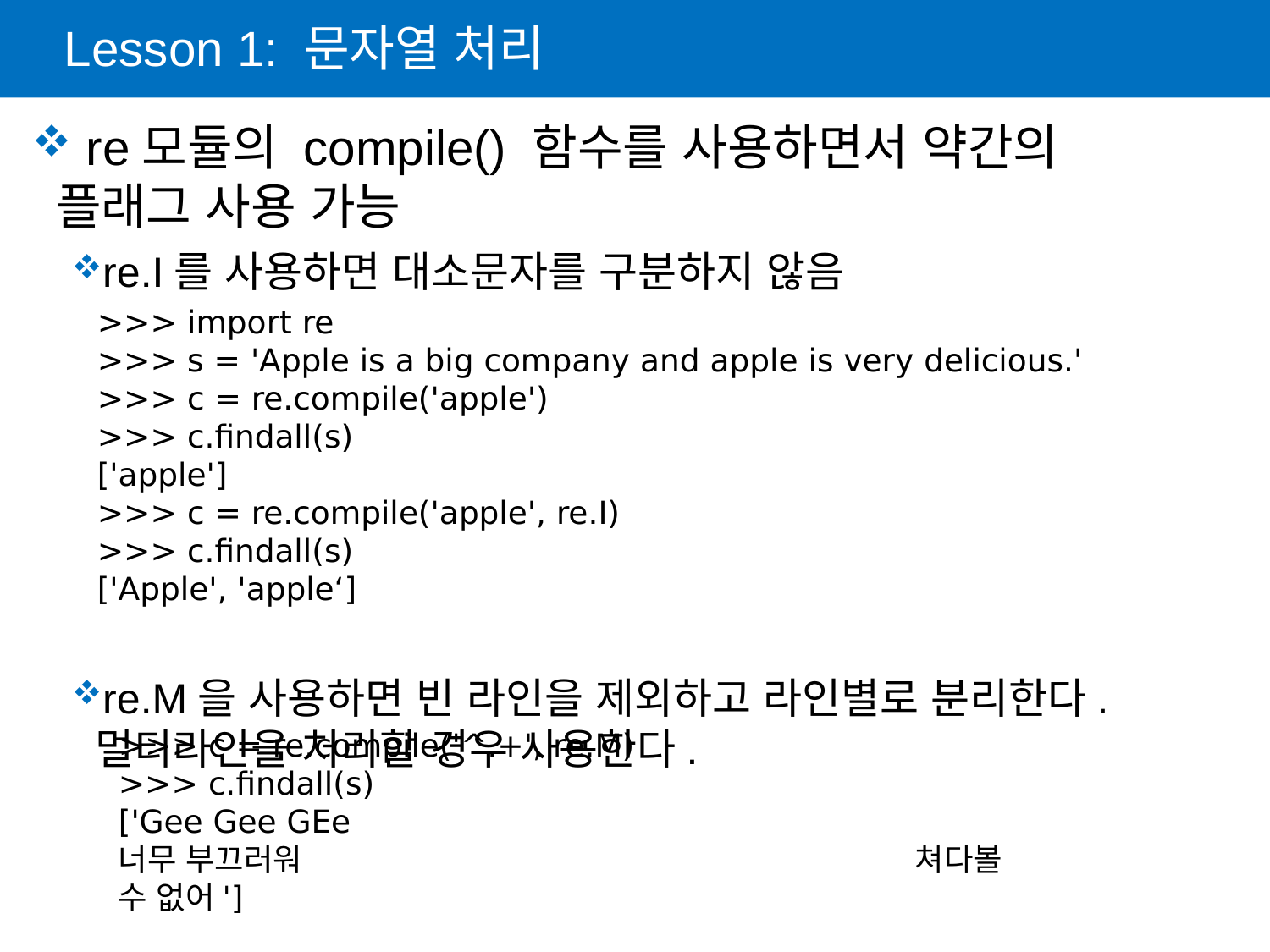

# Lesson 1: 문자열 처리
 re모듈의 compile() 함수를 사용하면서 약간의 플래그 사용 가능
re.I를 사용하면 대소문자를 구분하지 않음

re.M을 사용하면 빈 라인을 제외하고 라인별로 분리한다. 멀티라인을 처리할 경우 사용한다.
>>> import re
>>> s = 'Apple is a big company and apple is very delicious.'
>>> c = re.compile('apple')
>>> c.findall(s)
['apple']
>>> c = re.compile('apple', re.I)
>>> c.findall(s)
['Apple', 'apple‘]
>>> c = re.compile('^.+', re.M)
>>> c.findall(s)
['Gee Gee GEe                                                             너무 부끄러워                                                                     쳐다볼 수 없어']